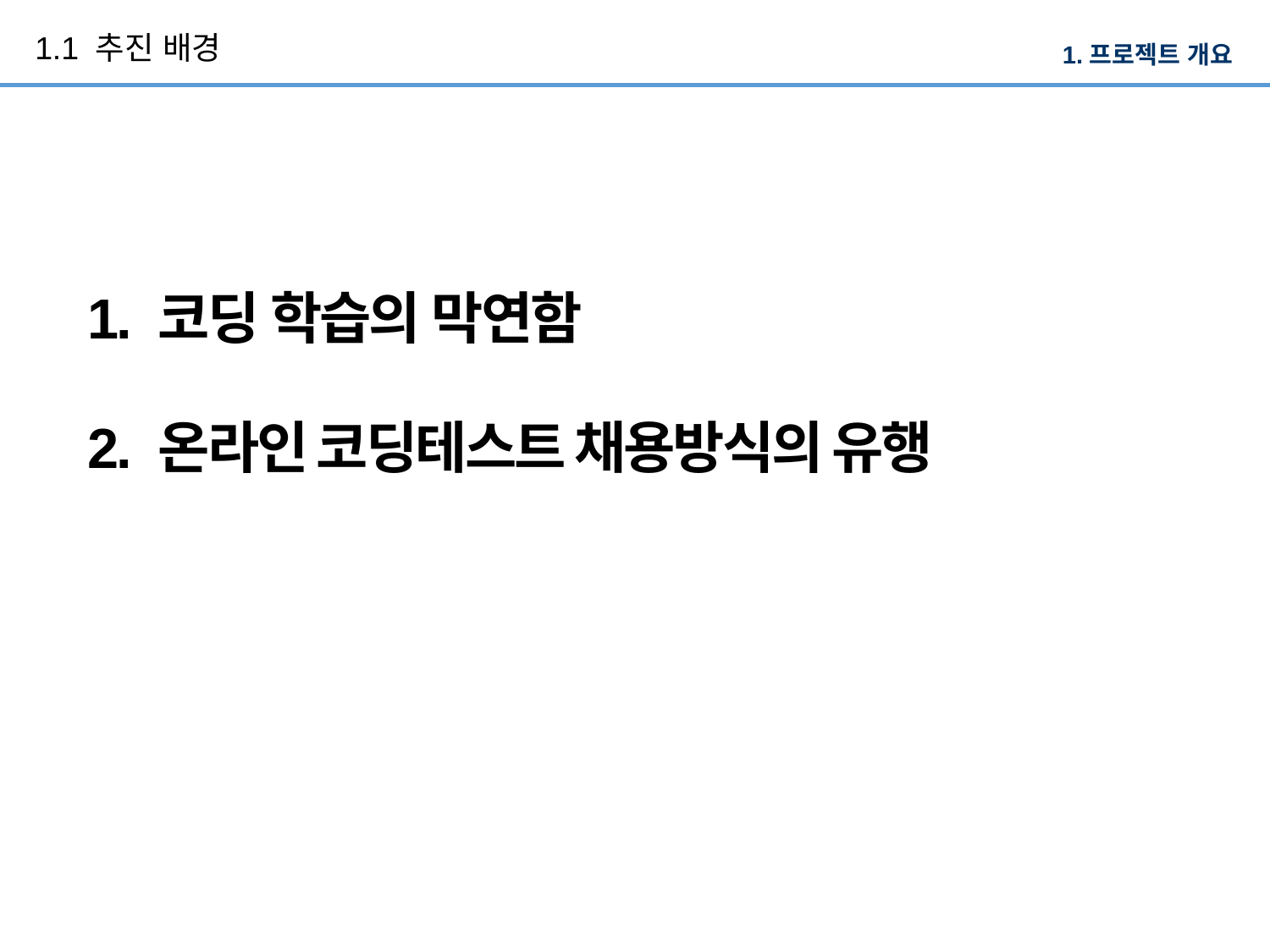

# 1.1 추진 배경
1.프로젝트 개요

1. 코딩 학습의 막연함
2. 온라인 코딩테스트 채용방식의 유행